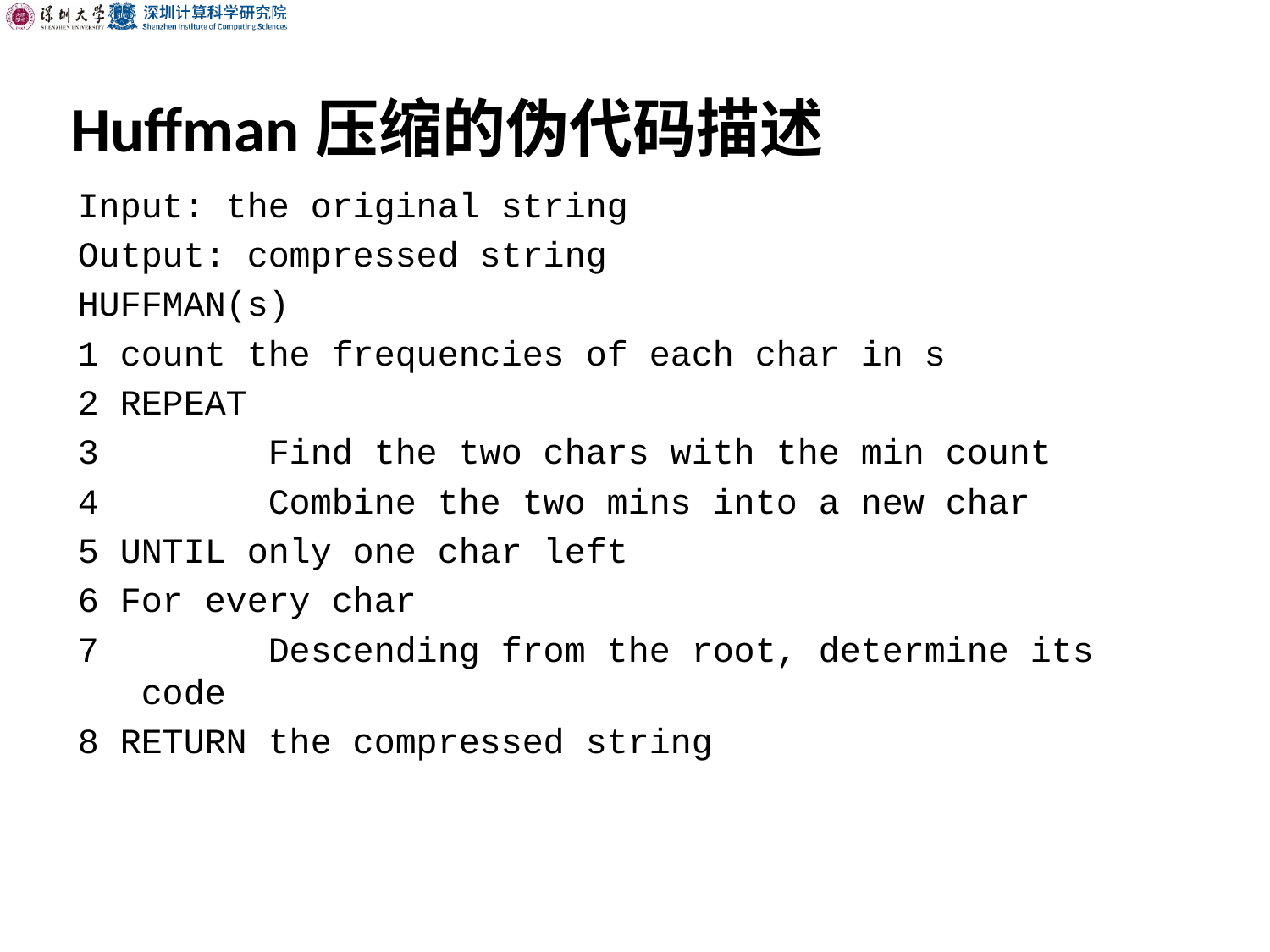

# Huffman压缩的伪代码描述
Input: the original string
Output: compressed string
HUFFMAN(s)
1 count the frequencies of each char in s
2 REPEAT
3 		Find the two chars with the min count
4  	Combine the two mins into a new char
5 UNTIL only one char left
6 For every char
7 		Descending from the root, determine its code
8 RETURN the compressed string